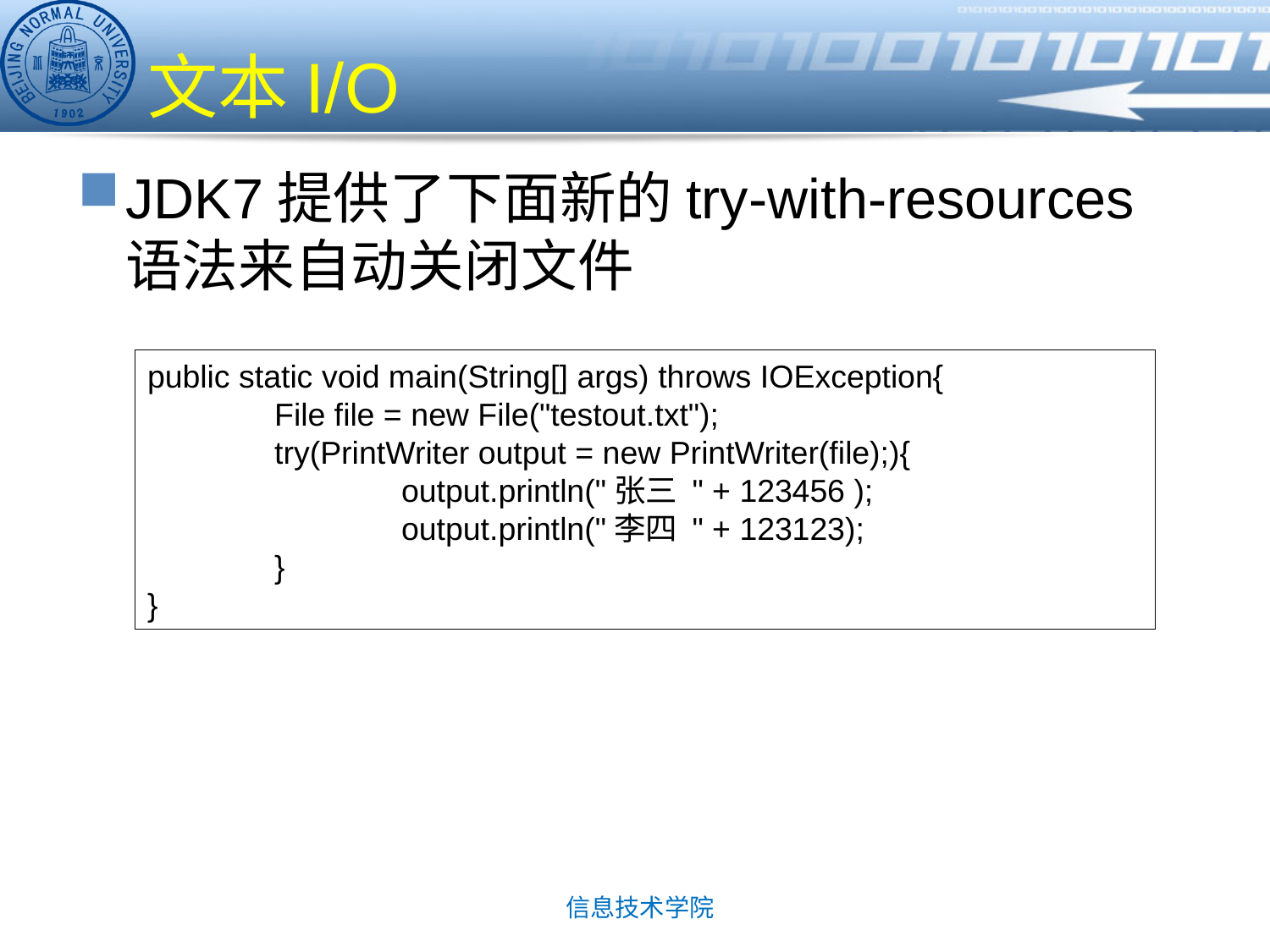

# 文本I/O
JDK7提供了下面新的try-with-resources语法来自动关闭文件
public static void main(String[] args) throws IOException{
	File file = new File("testout.txt");
	try(PrintWriter output = new PrintWriter(file);){
		output.println("张三 " + 123456 );
		output.println("李四 " + 123123);
	}
}
19